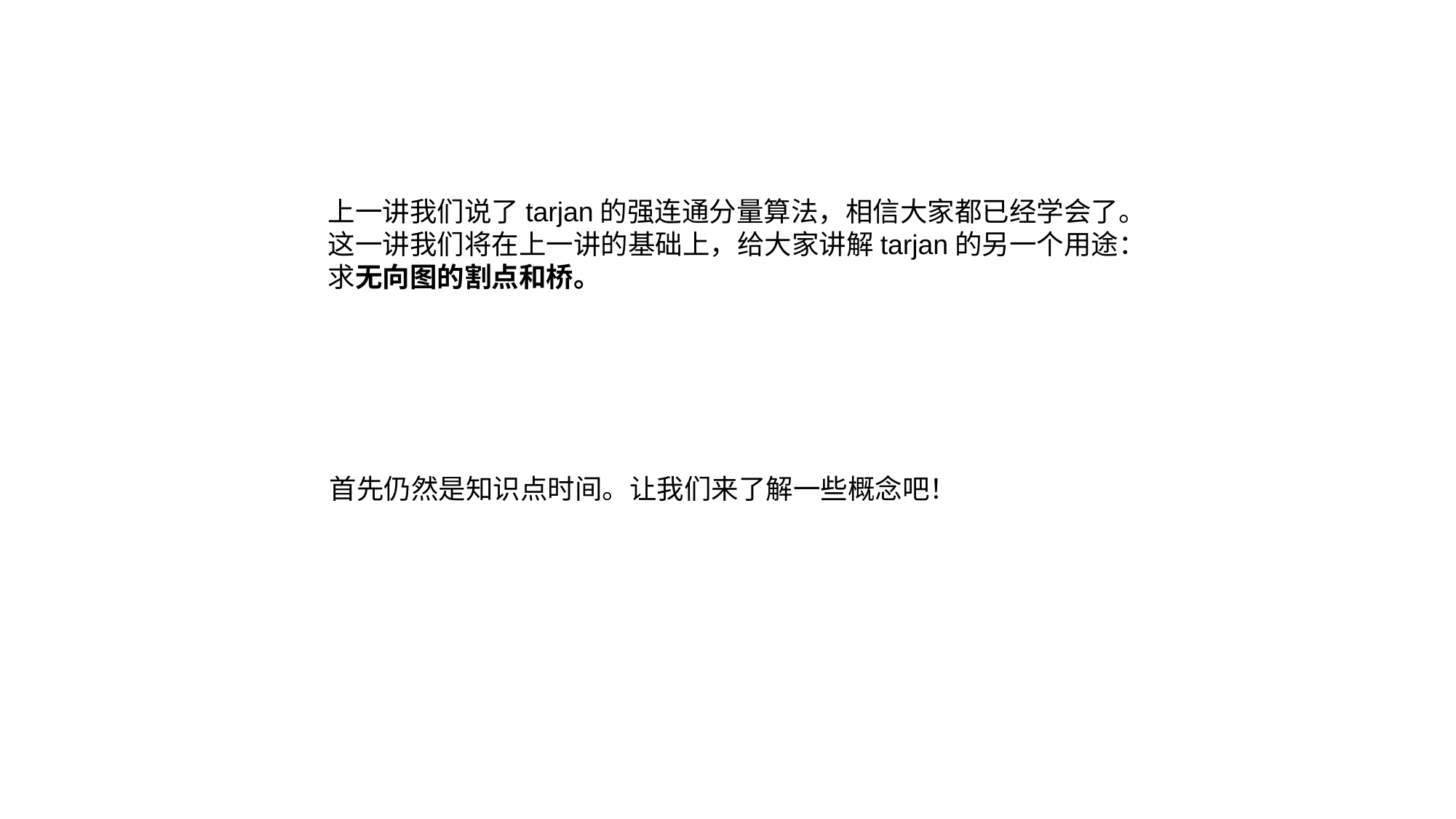

上一讲我们说了tarjan的强连通分量算法，相信大家都已经学会了。
这一讲我们将在上一讲的基础上，给大家讲解tarjan的另一个用途：求无向图的割点和桥。
首先仍然是知识点时间。让我们来了解一些概念吧！